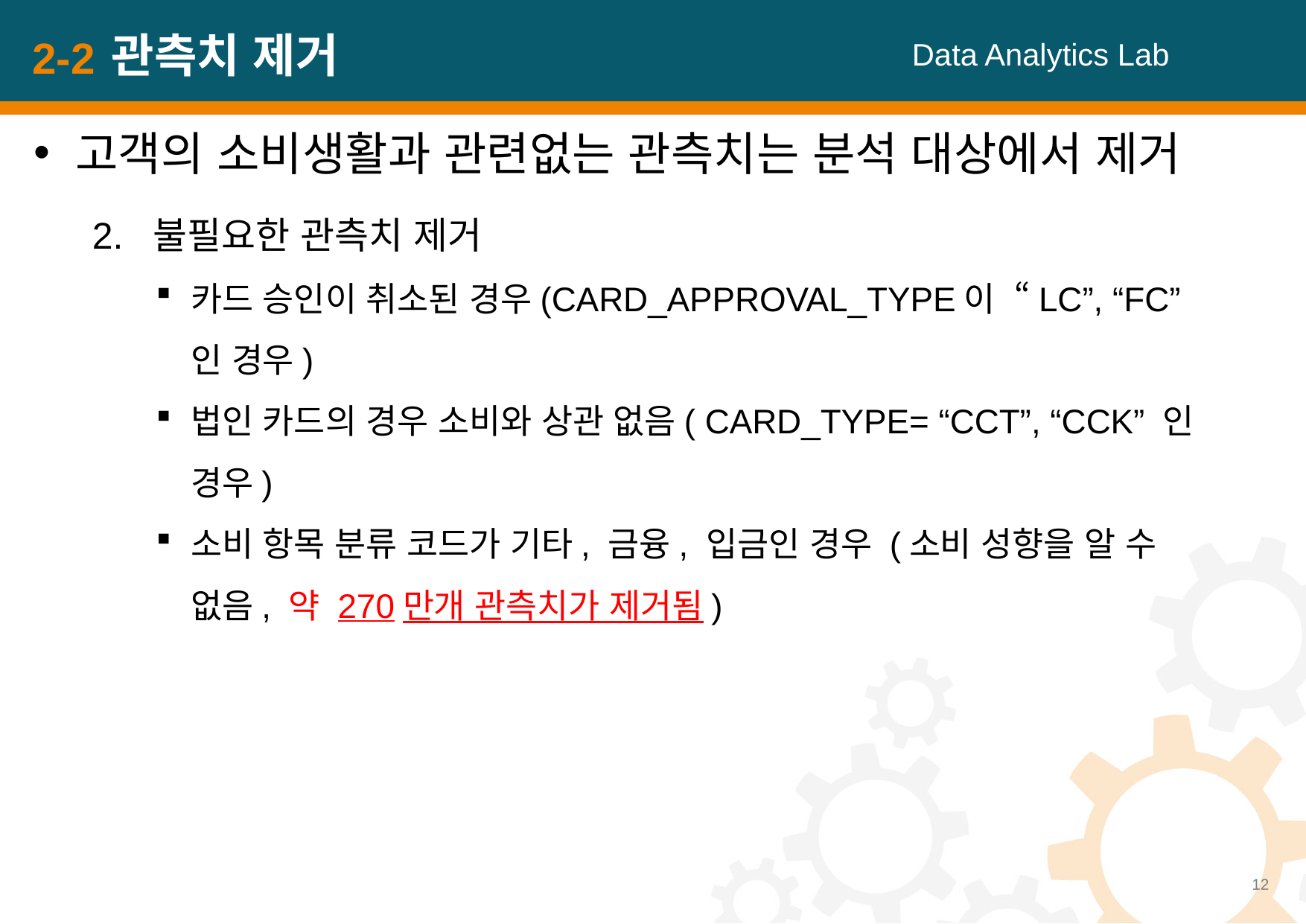

Data Analytics Lab
2-2
관측치 제거
고객의 소비생활과 관련없는 관측치는 분석 대상에서 제거
2.  불필요한 관측치 제거
카드 승인이 취소된 경우(CARD_APPROVAL_TYPE이  “LC”, “FC” 인 경우)
법인 카드의 경우 소비와 상관 없음( CARD_TYPE= “CCT”, “CCK” 인 경우)
소비 항목 분류 코드가 기타, 금융, 입금인 경우 (소비 성향을 알 수 없음, 약 270만개 관측치가 제거됨)

12